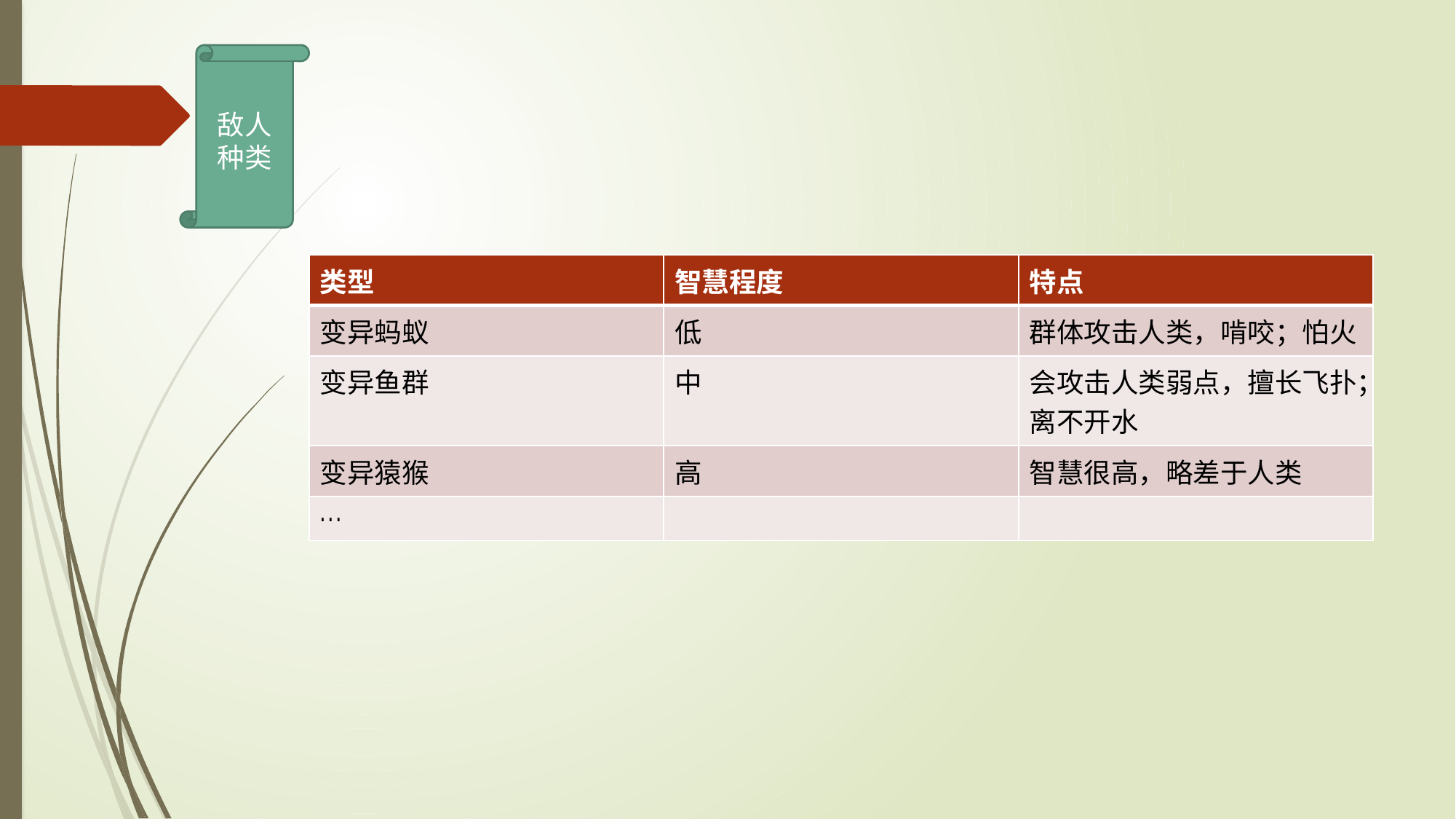

敌人种类
| 类型 | 智慧程度 | 特点 |
| --- | --- | --- |
| 变异蚂蚁 | 低 | 群体攻击人类，啃咬；怕火 |
| 变异鱼群 | 中 | 会攻击人类弱点，擅长飞扑；离不开水 |
| 变异猿猴 | 高 | 智慧很高，略差于人类 |
| … |  |  |